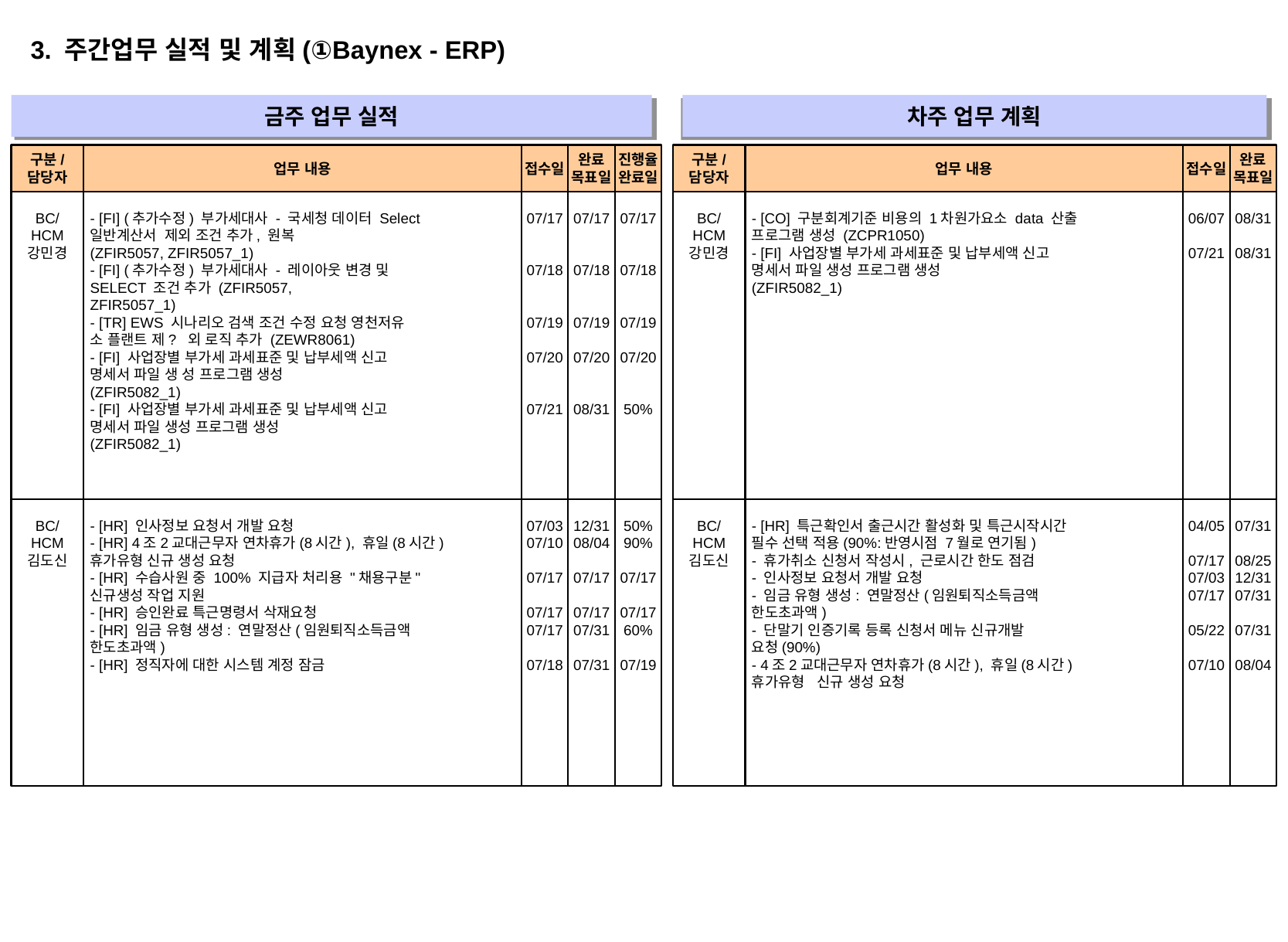

3. 주간업무 실적 및 계획(①Baynex - ERP)
금주 업무 실적
차주 업무 계획
" "
" "
구분/
담당자
업무 내용
접수일
완료
목표일
진행율
완료일
구분/
담당자
업무 내용
접수일
완료
목표일
BC/
HCM
강민경

- [FI] (추가수정) 부가세대사 - 국세청 데이터 Select
일반계산서  제외 조건 추가, 원복
(ZFIR5057, ZFIR5057_1)
- [FI] (추가수정) 부가세대사 - 레이아웃 변경 및
SELECT 조건 추가 (ZFIR5057,
ZFIR5057_1)
- [TR] EWS 시나리오 검색 조건 수정 요청 영천저유
소 플랜트 제?  외 로직 추가 (ZEWR8061)
- [FI] 사업장별 부가세 과세표준 및 납부세액 신고
명세서 파일 생 성 프로그램 생성
(ZFIR5082_1)
- [FI] 사업장별 부가세 과세표준 및 납부세액 신고
명세서 파일 생성 프로그램 생성
(ZFIR5082_1)
07/17
07/18
07/19
07/20
07/21
07/17
07/18
07/19
07/20
08/31
07/17
07/18
07/19
07/20
50%
BC/
HCM
강민경

- [CO] 구분회계기준 비용의 1차원가요소 data 산출
프로그램 생성 (ZCPR1050)
- [FI] 사업장별 부가세 과세표준 및 납부세액 신고
명세서 파일 생성 프로그램 생성
(ZFIR5082_1)
06/07
07/21
08/31
08/31
BC/
HCM
김도신

- [HR] 인사정보 요청서 개발 요청
- [HR] 4조2교대근무자 연차휴가(8시간), 휴일(8시간)
휴가유형 신규 생성 요청
- [HR] 수습사원 중 100% 지급자 처리용 "채용구분"
신규생성 작업 지원
- [HR] 승인완료 특근명령서 삭재요청
- [HR] 임금 유형 생성: 연말정산(임원퇴직소득금액
한도초과액)
- [HR] 정직자에 대한 시스템 계정 잠금
07/03
07/10
07/17
07/17
07/17
07/18
12/31
08/04
07/17
07/17
07/31
07/31
50%
90%
07/17
07/17
60%
07/19
BC/
HCM
김도신

- [HR] 특근확인서 출근시간 활성화 및 특근시작시간
필수 선택 적용(90%:반영시점 7월로 연기됨)
- 휴가취소 신청서 작성시, 근로시간 한도 점검
- 인사정보 요청서 개발 요청
- 임금 유형 생성: 연말정산(임원퇴직소득금액
한도초과액)
- 단말기 인증기록 등록 신청서 메뉴 신규개발
요청(90%)
- 4조2교대근무자 연차휴가(8시간), 휴일(8시간)
휴가유형   신규 생성 요청
04/05
07/17
07/03
07/17
05/22
07/10
07/31
08/25
12/31
07/31
07/31
08/04